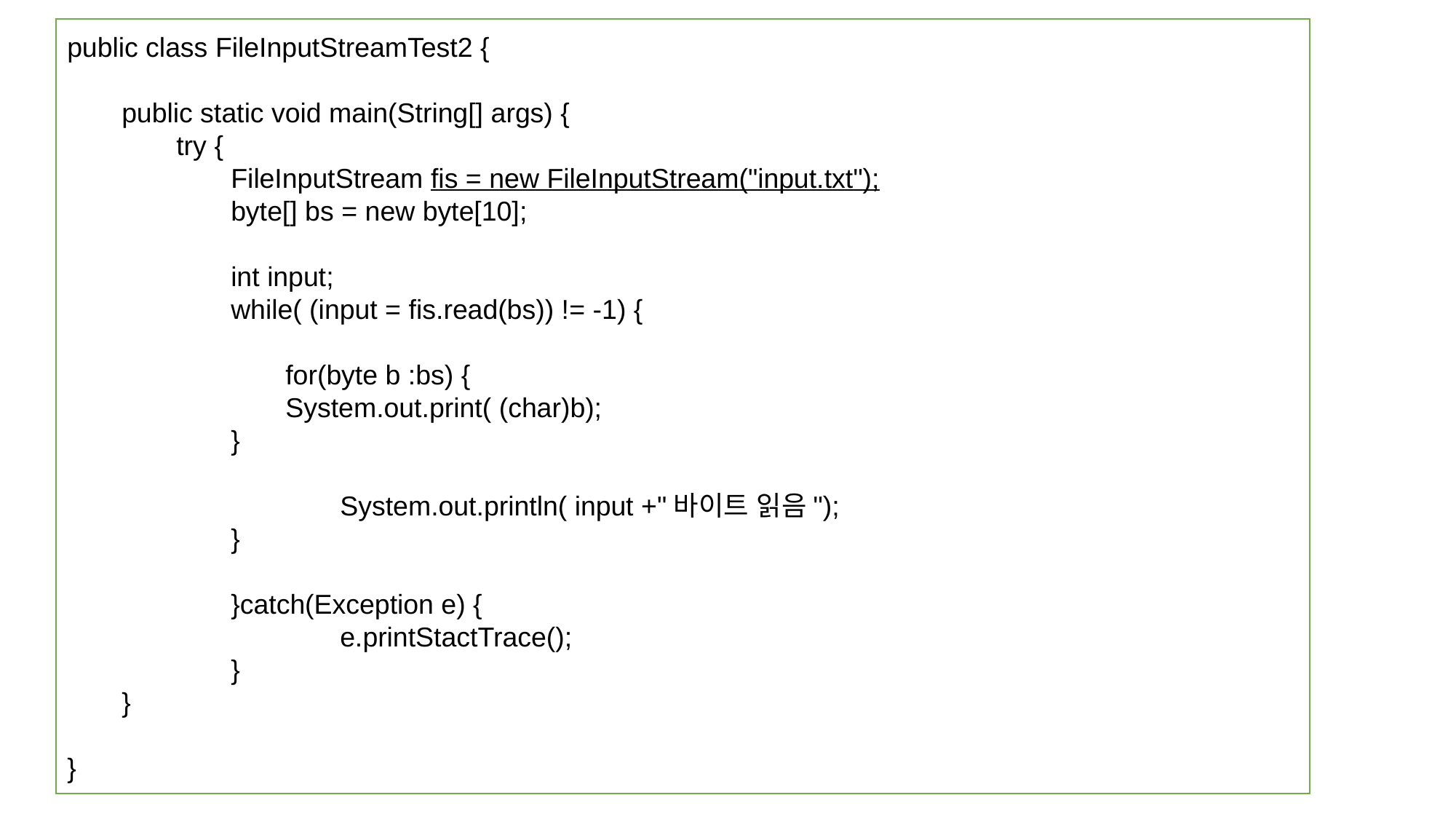

public class FileInputStreamTest2 {

public static void main(String[] args) {
try {
FileInputStream fis = new FileInputStream("input.txt");
byte[] bs = new byte[10];

int input;
while( (input = fis.read(bs)) != -1) {

for(byte b :bs) {
System.out.print( (char)b);
}

	System.out.println( input +"바이트 읽음");
}

}catch(Exception e) {
	e.printStactTrace();
}
}

}